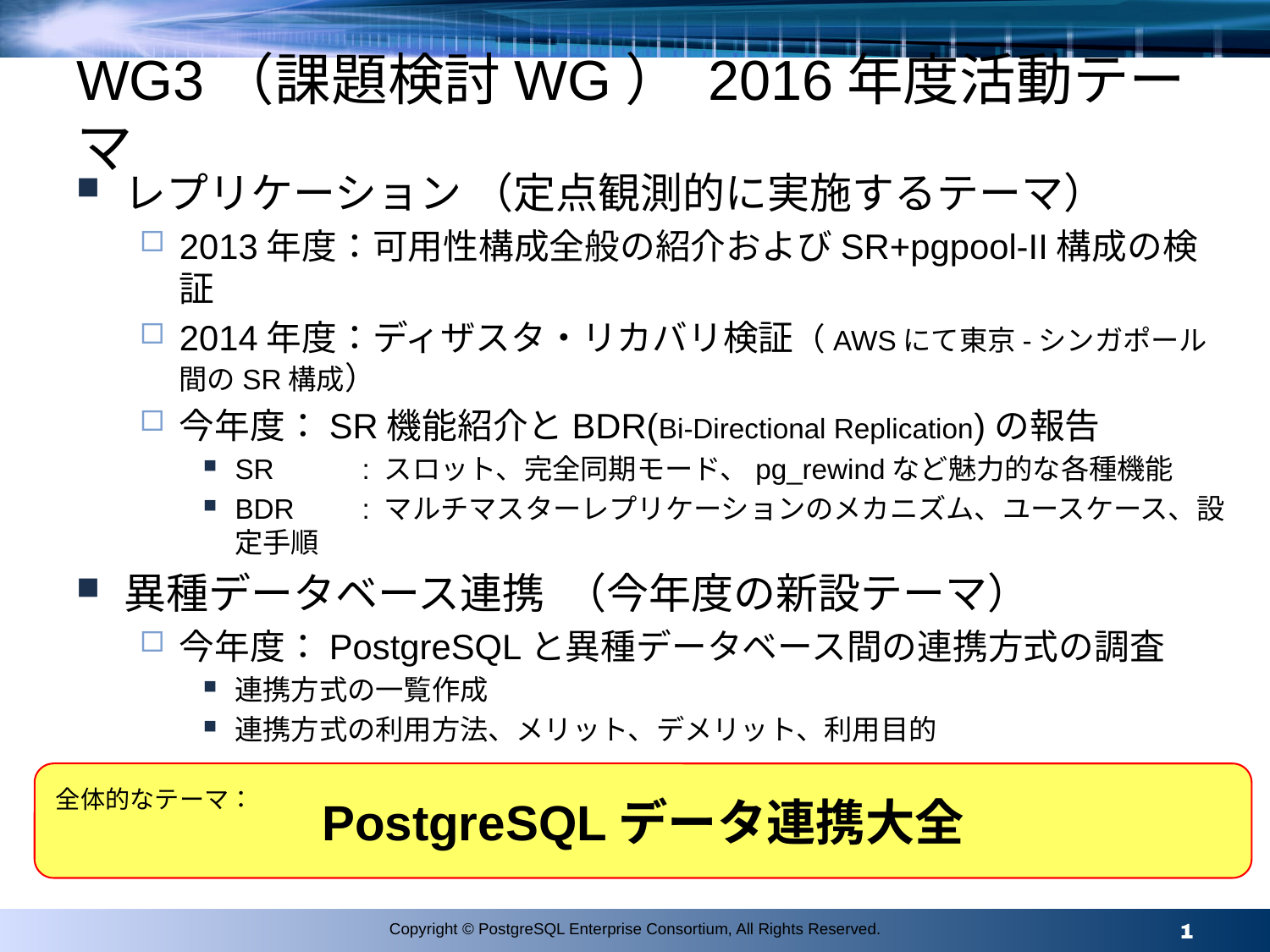

# WG3（課題検討WG） 2016年度活動テーマ
レプリケーション （定点観測的に実施するテーマ）
2013年度：可用性構成全般の紹介およびSR+pgpool-II構成の検証
2014年度：ディザスタ・リカバリ検証（AWSにて東京-シンガポール間のSR構成）
今年度：SR機能紹介とBDR(Bi-Directional Replication)の報告
SR	: スロット、完全同期モード、pg_rewindなど魅力的な各種機能
BDR	: マルチマスターレプリケーションのメカニズム、ユースケース、設定手順
異種データベース連携  （今年度の新設テーマ）
今年度：PostgreSQLと異種データベース間の連携方式の調査
連携方式の一覧作成
連携方式の利用方法、メリット、デメリット、利用目的
PostgreSQLデータ連携大全
全体的なテーマ：
1